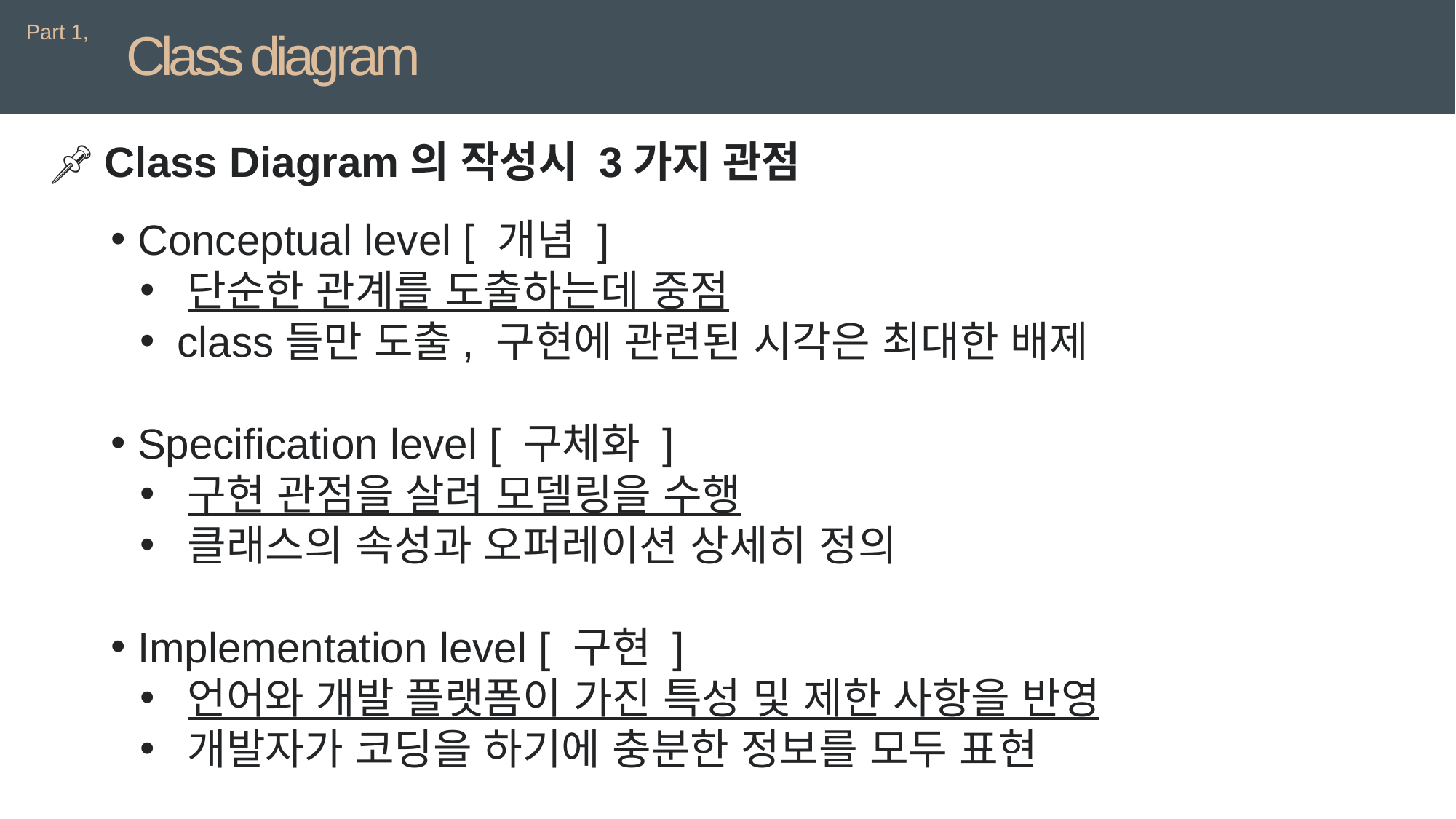

Part 1,
Class diagram
📌 Class Diagram의 작성시 3가지 관점
 Conceptual level [ 개념 ]
 단순한 관계를 도출하는데 중점
 class들만 도출, 구현에 관련된 시각은 최대한 배제

 Specification level [ 구체화 ]
 구현 관점을 살려 모델링을 수행
 클래스의 속성과 오퍼레이션 상세히 정의

 Implementation level [ 구현 ]
 언어와 개발 플랫폼이 가진 특성 및 제한 사항을 반영
 개발자가 코딩을 하기에 충분한 정보를 모두 표현
19